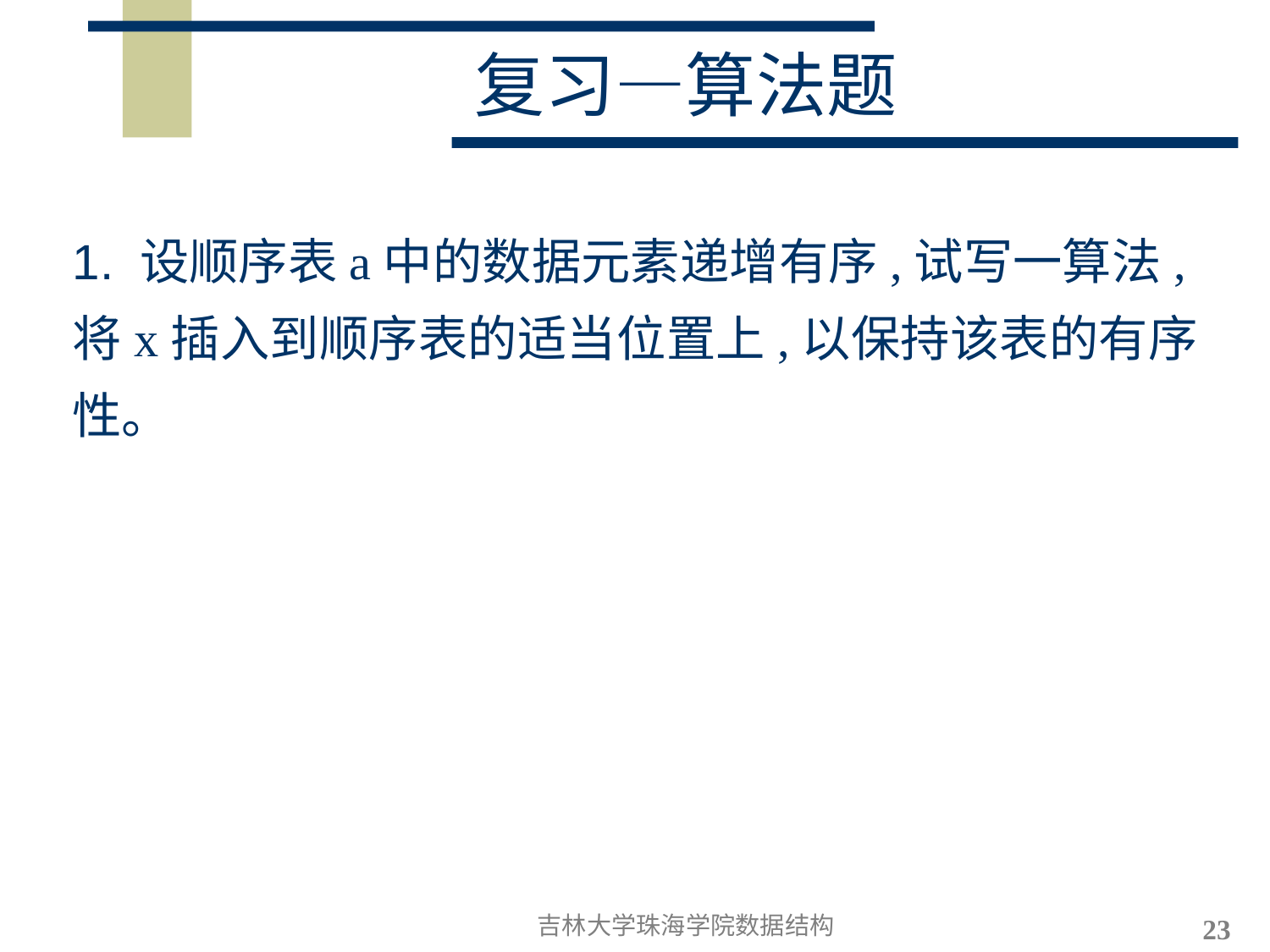

# 复习—算法题
1. 设顺序表a中的数据元素递增有序,试写一算法,将x插入到顺序表的适当位置上,以保持该表的有序性。
吉林大学珠海学院数据结构